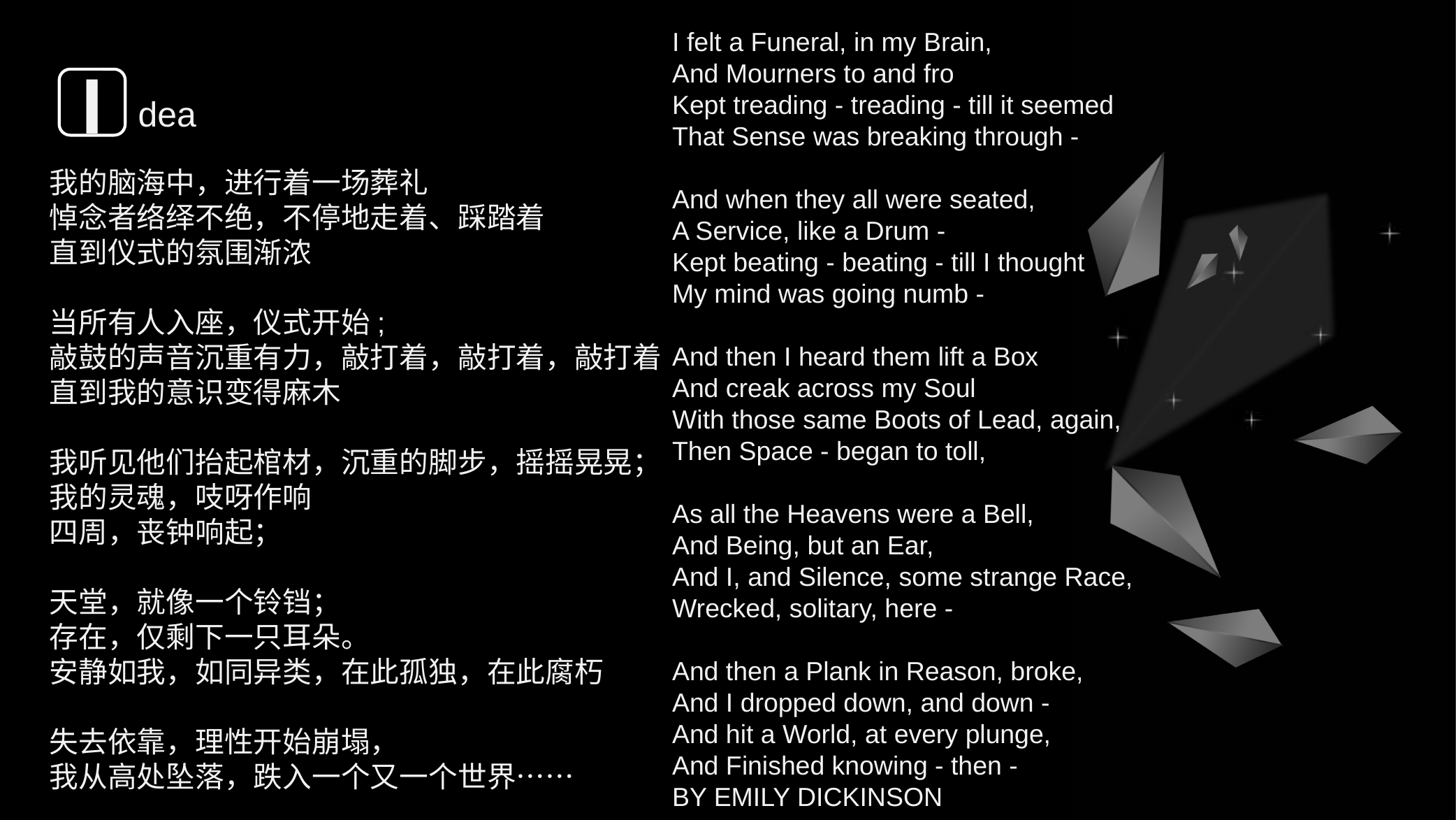

I felt a Funeral, in my Brain,
And Mourners to and fro
Kept treading - treading - till it seemed
That Sense was breaking through -

And when they all were seated,
A Service, like a Drum -
Kept beating - beating - till I thought
My mind was going numb -

And then I heard them lift a Box
And creak across my Soul
With those same Boots of Lead, again,
Then Space - began to toll,

As all the Heavens were a Bell,
And Being, but an Ear,
And I, and Silence, some strange Race,
Wrecked, solitary, here -

And then a Plank in Reason, broke,
And I dropped down, and down -
And hit a World, at every plunge,
And Finished knowing - then -
BY EMILY DICKINSON
I
dea
我的脑海中，进行着一场葬礼
悼念者络绎不绝，不停地走着、踩踏着
直到仪式的氛围渐浓

当所有人入座，仪式开始;
敲鼓的声音沉重有力，敲打着，敲打着，敲打着
直到我的意识变得麻木

我听见他们抬起棺材，沉重的脚步，摇摇晃晃；
我的灵魂，吱呀作响
四周，丧钟响起；

天堂，就像一个铃铛；
存在，仅剩下一只耳朵。
安静如我，如同异类，在此孤独，在此腐朽

失去依靠，理性开始崩塌，
我从高处坠落，跌入一个又一个世界……